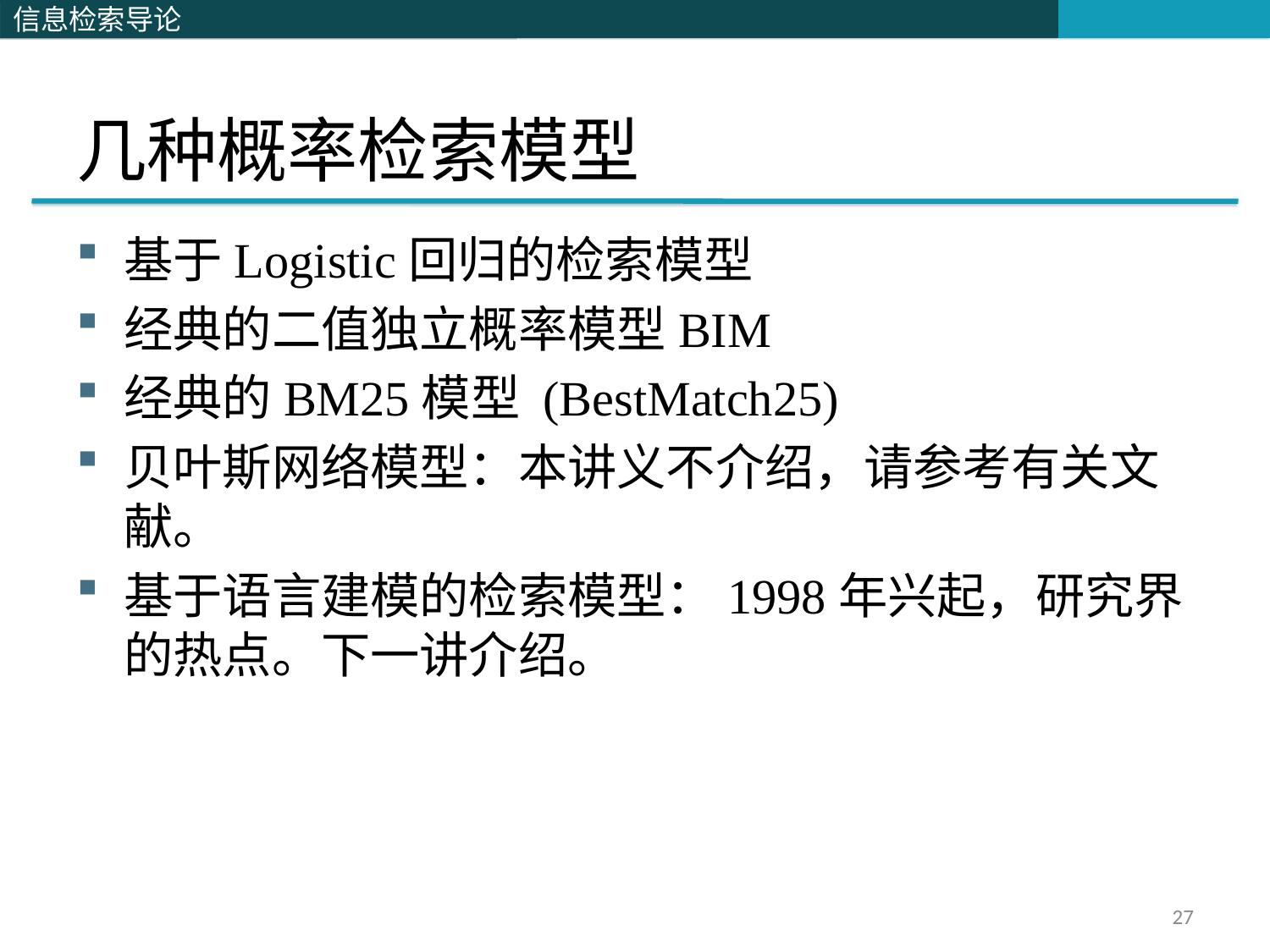

# 几种概率检索模型
基于Logistic回归的检索模型
经典的二值独立概率模型BIM
经典的BM25模型 (BestMatch25)
贝叶斯网络模型：本讲义不介绍，请参考有关文献。
基于语言建模的检索模型：1998年兴起，研究界的热点。下一讲介绍。
27